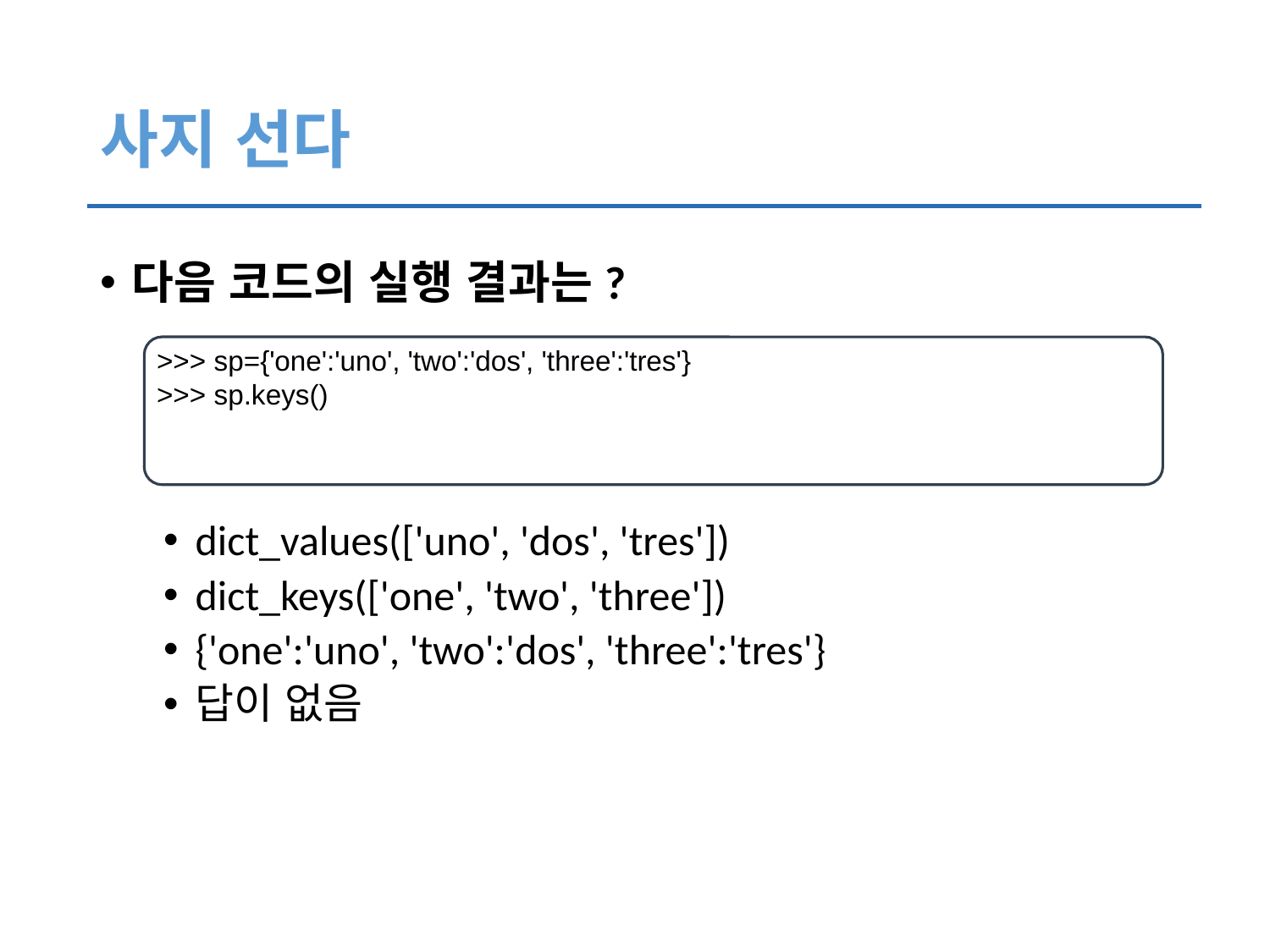

# 사지 선다
다음 코드의 실행 결과는?

dict_values(['uno', 'dos', 'tres'])
dict_keys(['one', 'two', 'three'])
{'one':'uno', 'two':'dos', 'three':'tres'}
답이 없음

>>> sp={'one':'uno', 'two':'dos', 'three':'tres'}
>>> sp.keys()